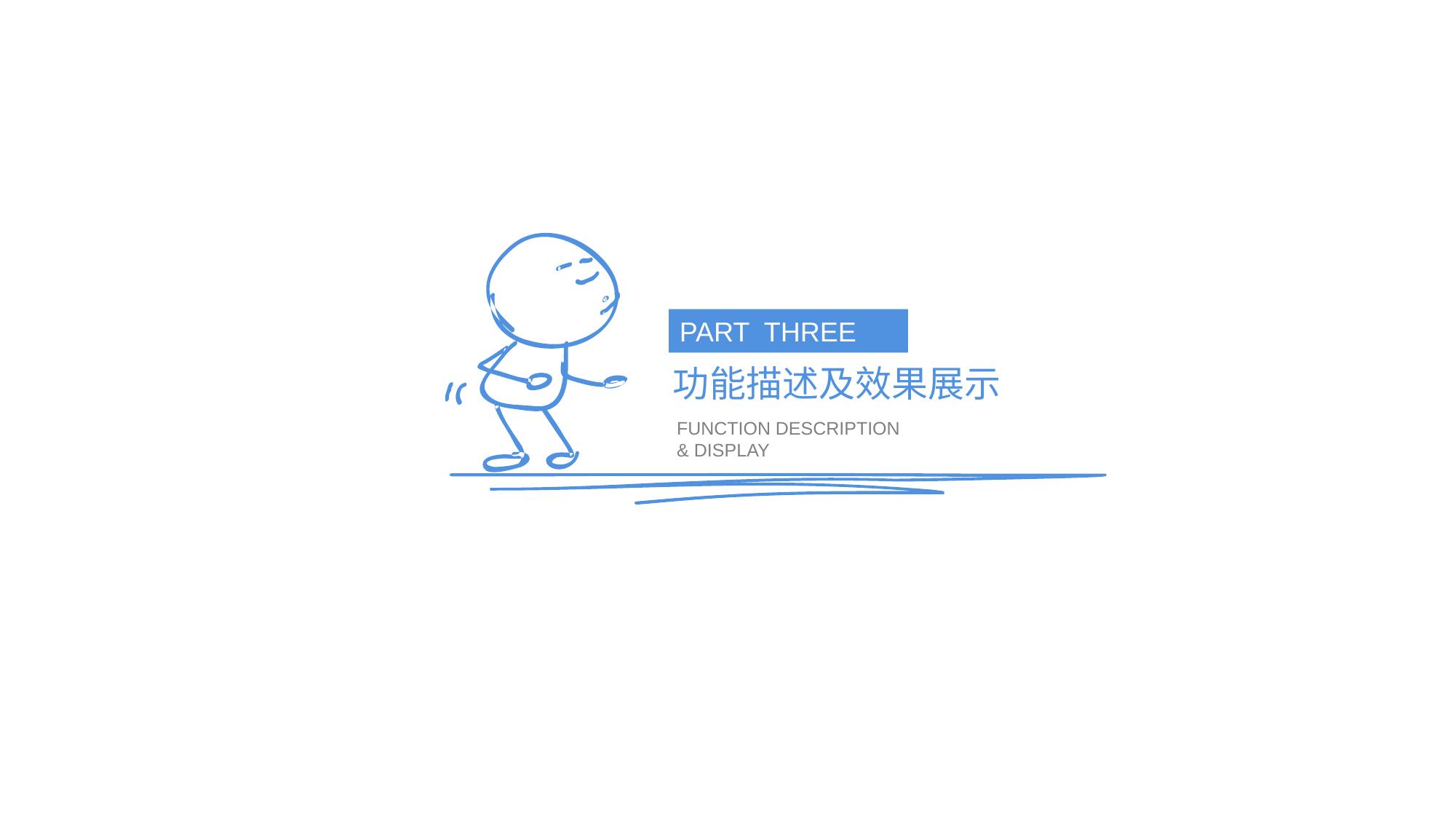

PART  THREE
功能描述及效果展示
FUNCTION DESCRIPTION
& DISPLAY